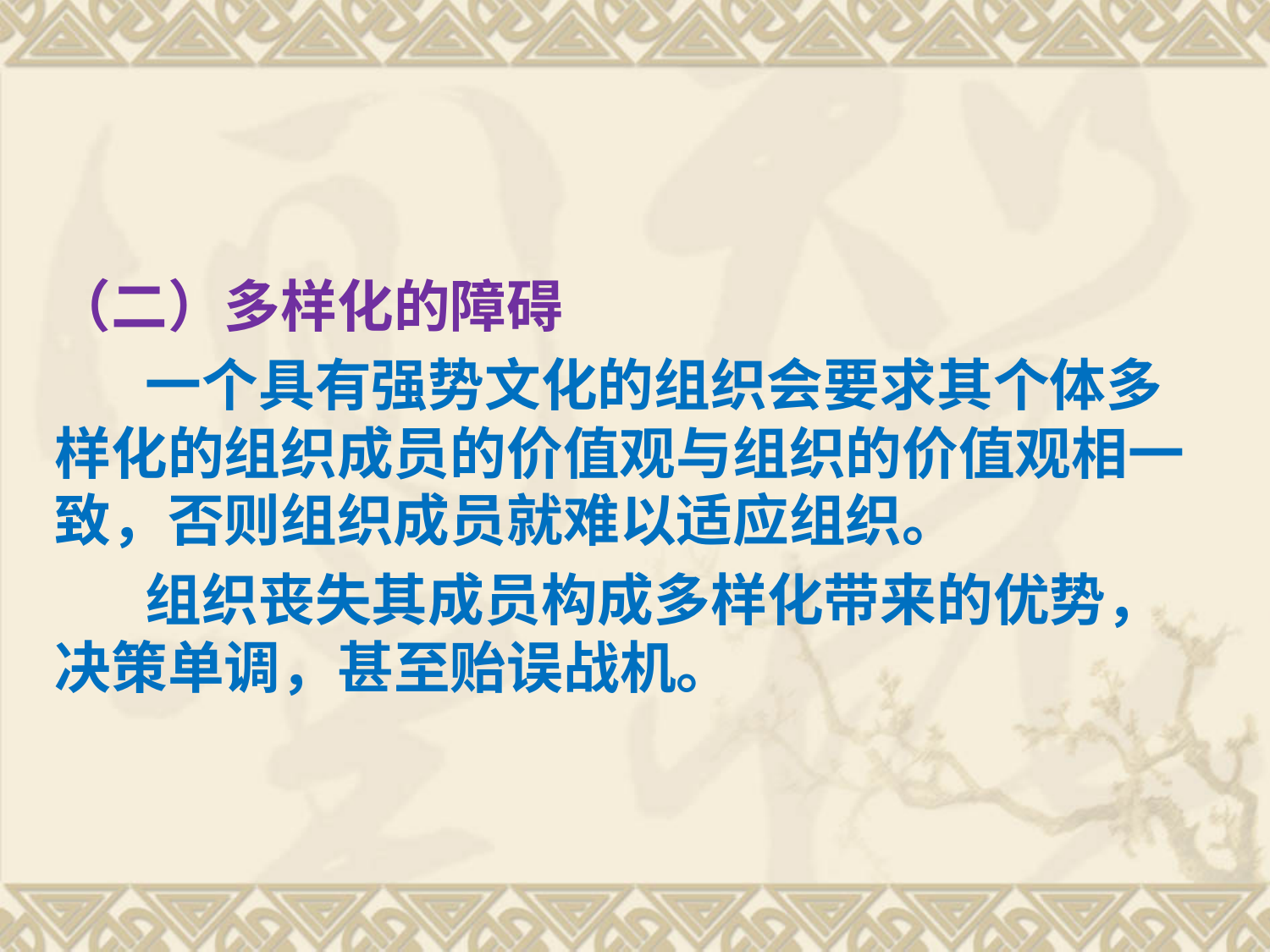

#
（二）多样化的障碍
      一个具有强势文化的组织会要求其个体多样化的组织成员的价值观与组织的价值观相一致，否则组织成员就难以适应组织。
      组织丧失其成员构成多样化带来的优势，决策单调，甚至贻误战机。